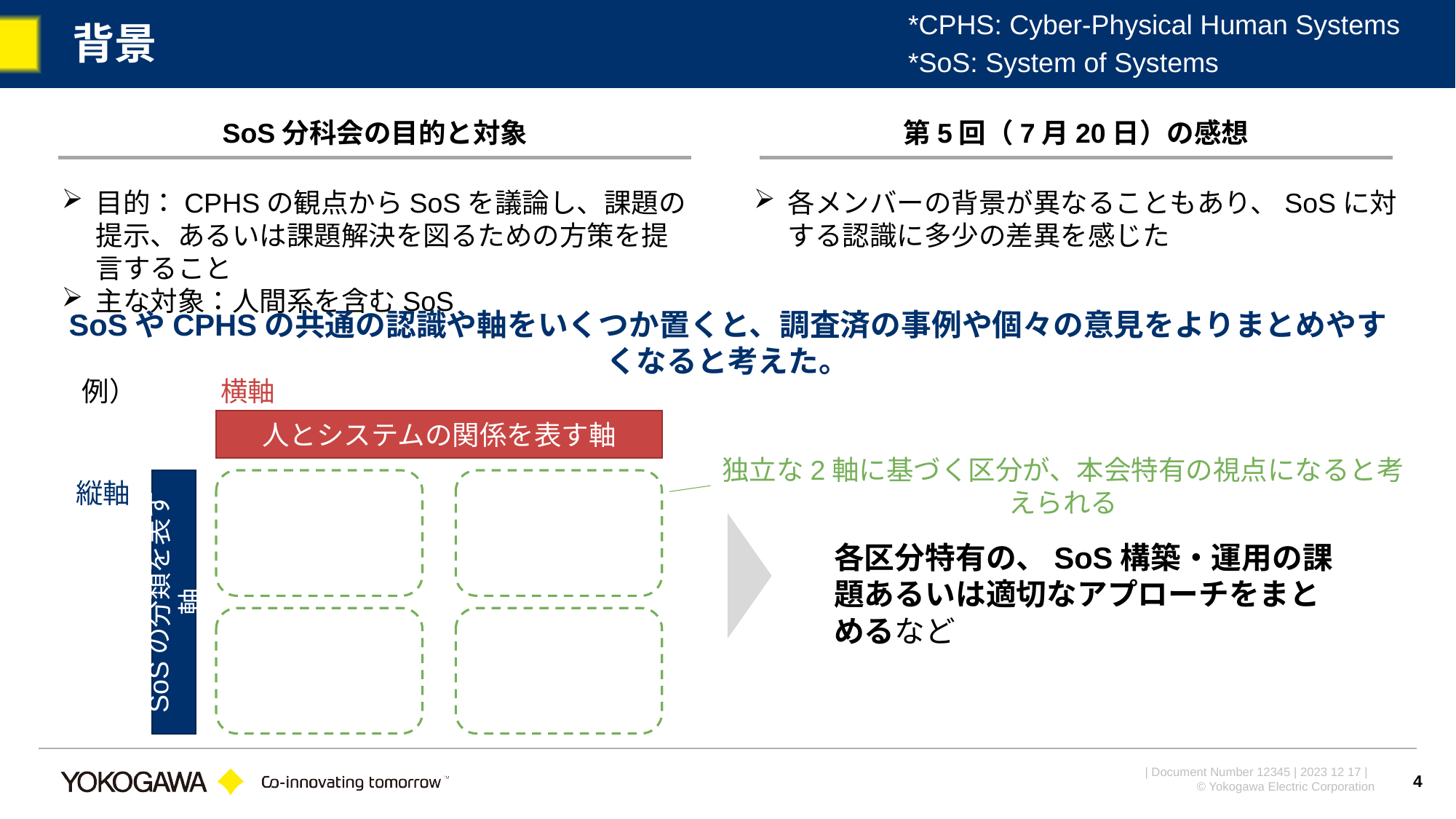

*CPHS: Cyber-Physical Human Systems
# 背景
*SoS: System of Systems
SoS分科会の目的と対象
第5回（7月20日）の感想
各メンバーの背景が異なることもあり、SoSに対する認識に多少の差異を感じた
目的：CPHSの観点からSoSを議論し、課題の提示、あるいは課題解決を図るための方策を提言すること
主な対象：人間系を含むSoS
人とシステムの関係を表す軸
SoSやCPHSの共通の認識や軸をいくつか置くと、調査済の事例や個々の意見をよりまとめやすくなると考えた。
例）
横軸
独立な2軸に基づく区分が、本会特有の視点になると考えられる
縦軸
SoSの分類を表す軸

各区分特有の、SoS構築・運用の課題あるいは適切なアプローチをまとめるなど

4